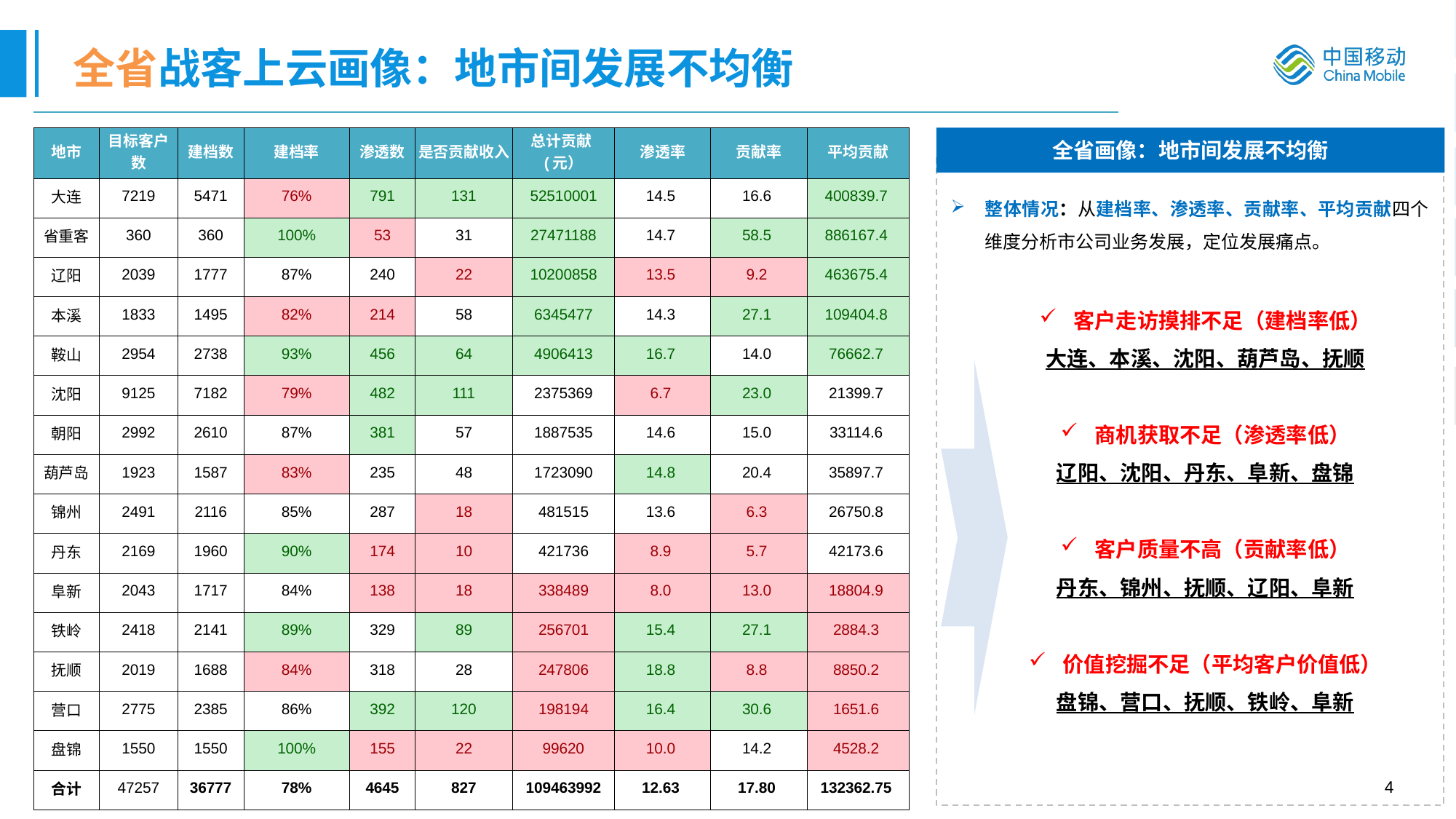

# 全省战客上云画像：地市间发展不均衡

| 地市 | 目标客户数 | 建档数 | 建档率 | 渗透数 | 是否贡献收入 | 总计贡献(元） | 渗透率 | 贡献率 | 平均贡献 |
| --- | --- | --- | --- | --- | --- | --- | --- | --- | --- |
| 大连 | 7219 | 5471 | 76% | 791 | 131 | 52510001 | 14.5 | 16.6 | 400839.7 |
| 省重客 | 360 | 360 | 100% | 53 | 31 | 27471188 | 14.7 | 58.5 | 886167.4 |
| 辽阳 | 2039 | 1777 | 87% | 240 | 22 | 10200858 | 13.5 | 9.2 | 463675.4 |
| 本溪 | 1833 | 1495 | 82% | 214 | 58 | 6345477 | 14.3 | 27.1 | 109404.8 |
| 鞍山 | 2954 | 2738 | 93% | 456 | 64 | 4906413 | 16.7 | 14.0 | 76662.7 |
| 沈阳 | 9125 | 7182 | 79% | 482 | 111 | 2375369 | 6.7 | 23.0 | 21399.7 |
| 朝阳 | 2992 | 2610 | 87% | 381 | 57 | 1887535 | 14.6 | 15.0 | 33114.6 |
| 葫芦岛 | 1923 | 1587 | 83% | 235 | 48 | 1723090 | 14.8 | 20.4 | 35897.7 |
| 锦州 | 2491 | 2116 | 85% | 287 | 18 | 481515 | 13.6 | 6.3 | 26750.8 |
| 丹东 | 2169 | 1960 | 90% | 174 | 10 | 421736 | 8.9 | 5.7 | 42173.6 |
| 阜新 | 2043 | 1717 | 84% | 138 | 18 | 338489 | 8.0 | 13.0 | 18804.9 |
| 铁岭 | 2418 | 2141 | 89% | 329 | 89 | 256701 | 15.4 | 27.1 | 2884.3 |
| 抚顺 | 2019 | 1688 | 84% | 318 | 28 | 247806 | 18.8 | 8.8 | 8850.2 |
| 营口 | 2775 | 2385 | 86% | 392 | 120 | 198194 | 16.4 | 30.6 | 1651.6 |
| 盘锦 | 1550 | 1550 | 100% | 155 | 22 | 99620 | 10.0 | 14.2 | 4528.2 |
| 合计 | 47257 | 36777 | 78% | 4645 | 827 | 109463992 | 12.63 | 17.80 | 132362.75 |
全省画像：地市间发展不均衡

整体情况：从建档率、渗透率、贡献率、平均贡献四个维度分析市公司业务发展，定位发展痛点。
客户走访摸排不足（建档率低）
大连、本溪、沈阳、葫芦岛、抚顺

商机获取不足（渗透率低）
辽阳、沈阳、丹东、阜新、盘锦

客户质量不高（贡献率低）
丹东、锦州、抚顺、辽阳、阜新

价值挖掘不足（平均客户价值低）
盘锦、营口、抚顺、铁岭、阜新